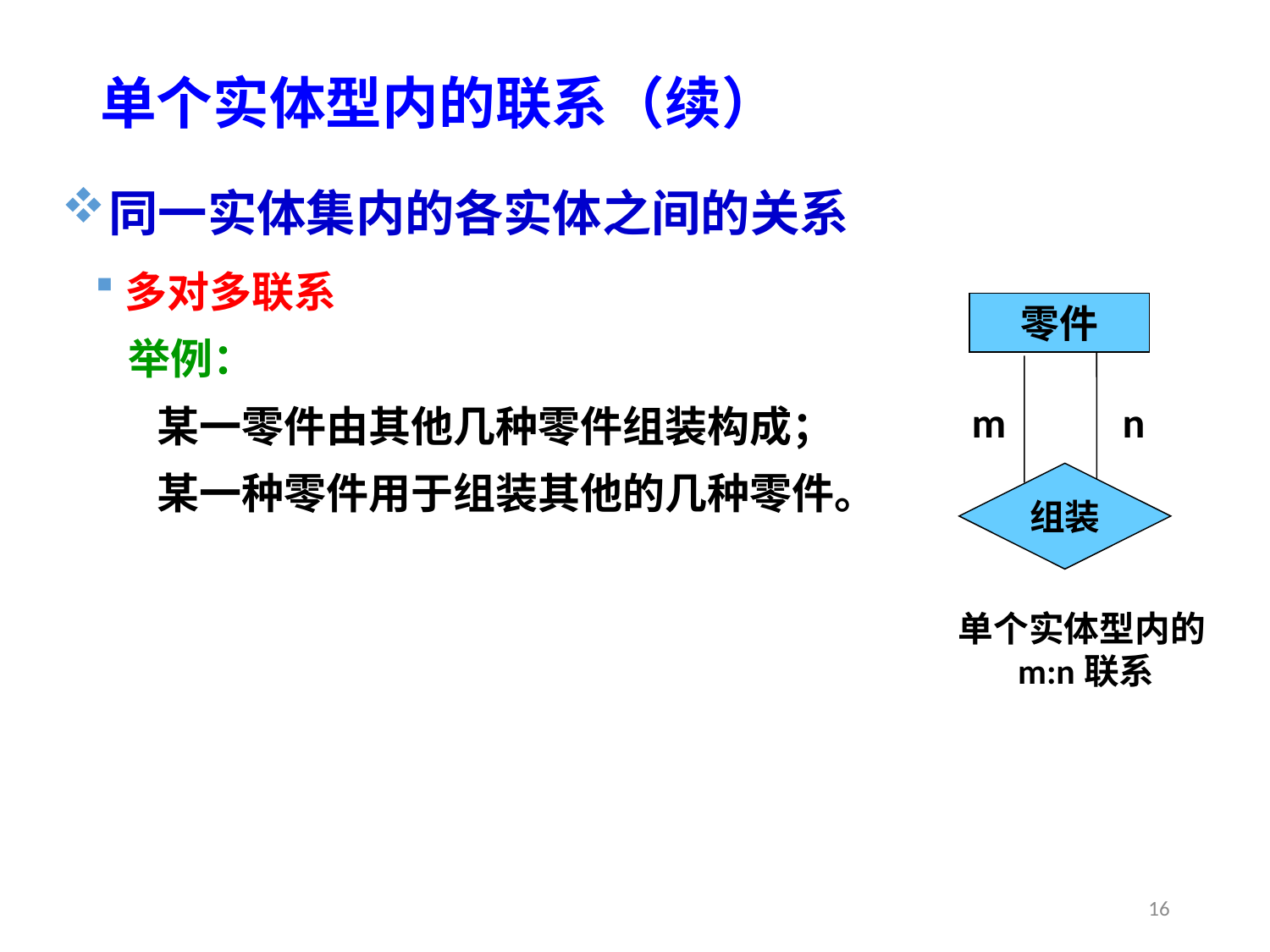

# 单个实体型内的联系（续）
同一实体集内的各实体之间的关系
多对多联系
      举例：
         某一零件由其他几种零件组装构成；
         某一种零件用于组装其他的几种零件。

零件

m
n
组装
单个实体型内的m:n联系
16